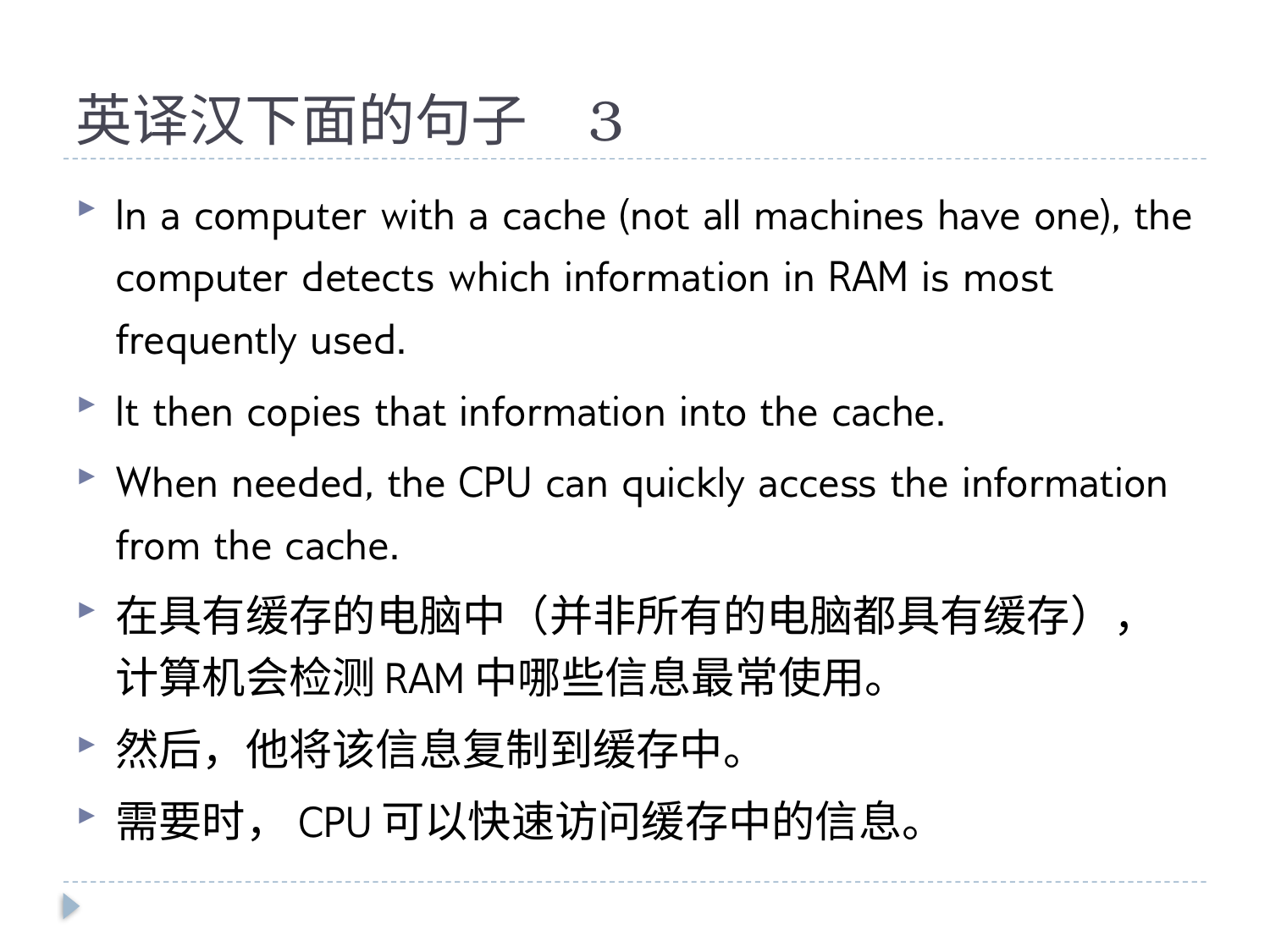

# 英译汉下面的句子   3
In a computer with a cache (not all machines have one), the computer detects which information in RAM is most frequently used.
It then copies that information into the cache.
When needed, the CPU can quickly access the information from the cache.
在具有缓存的电脑中（并非所有的电脑都具有缓存），计算机会检测RAM中哪些信息最常使用。
然后，他将该信息复制到缓存中。
需要时，CPU可以快速访问缓存中的信息。